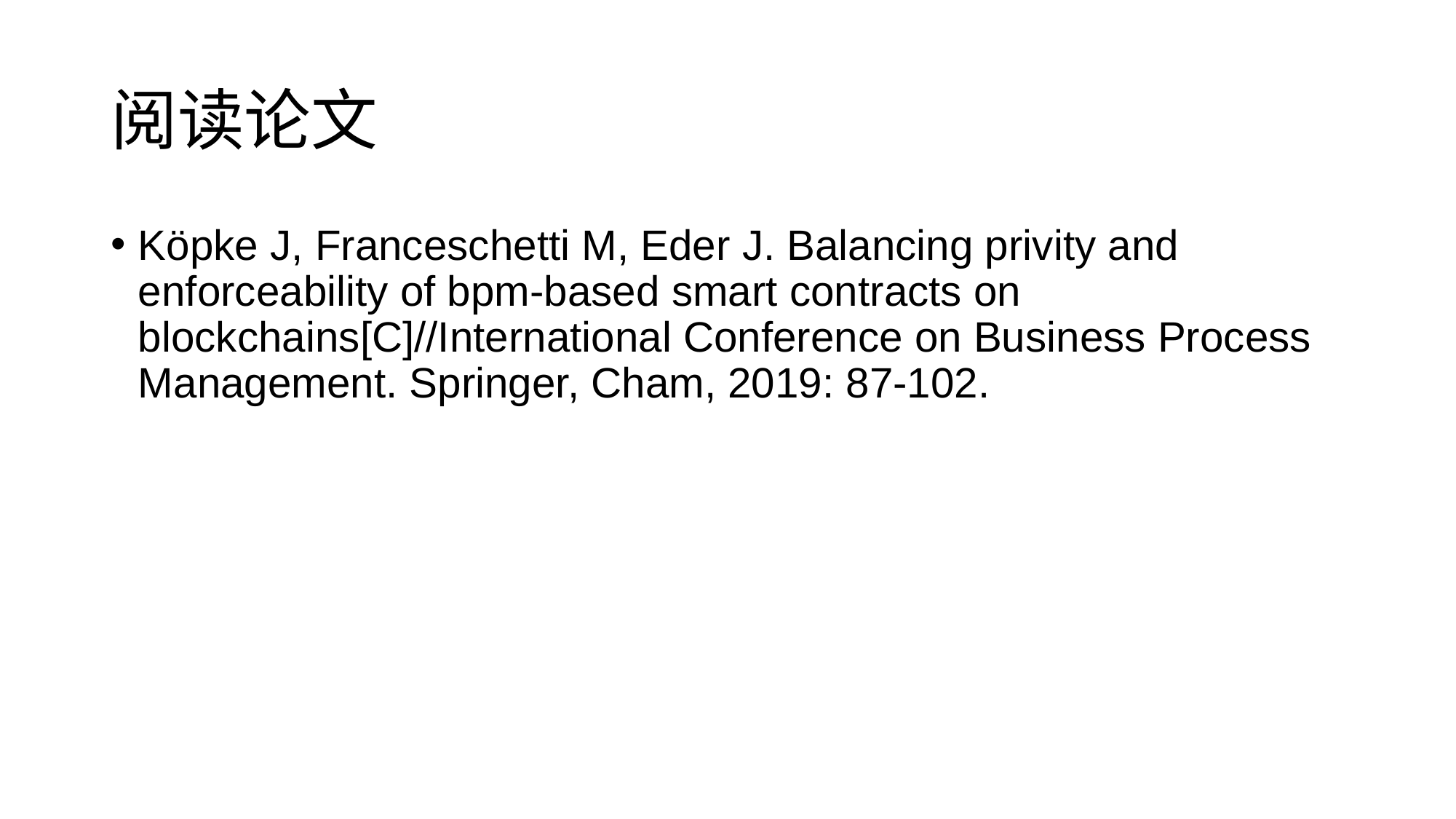

# 阅读论文
Köpke J, Franceschetti M, Eder J. Balancing privity and enforceability of bpm-based smart contracts on blockchains[C]//International Conference on Business Process Management. Springer, Cham, 2019: 87-102.